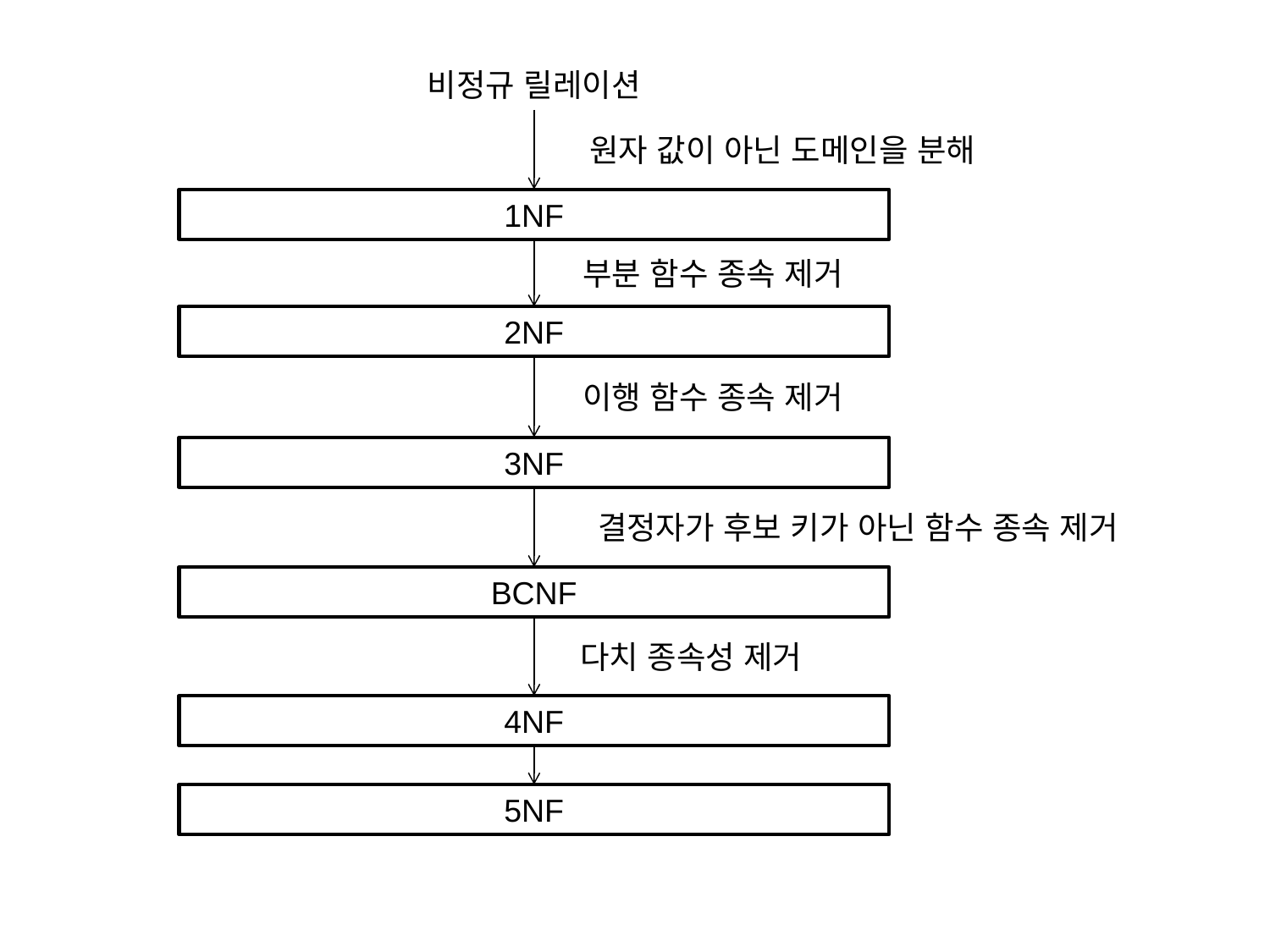

비정규 릴레이션
원자 값이 아닌 도메인을 분해
1NF
부분 함수 종속 제거
2NF
이행 함수 종속 제거
3NF
결정자가 후보 키가 아닌 함수 종속 제거
BCNF
다치 종속성 제거
4NF
5NF